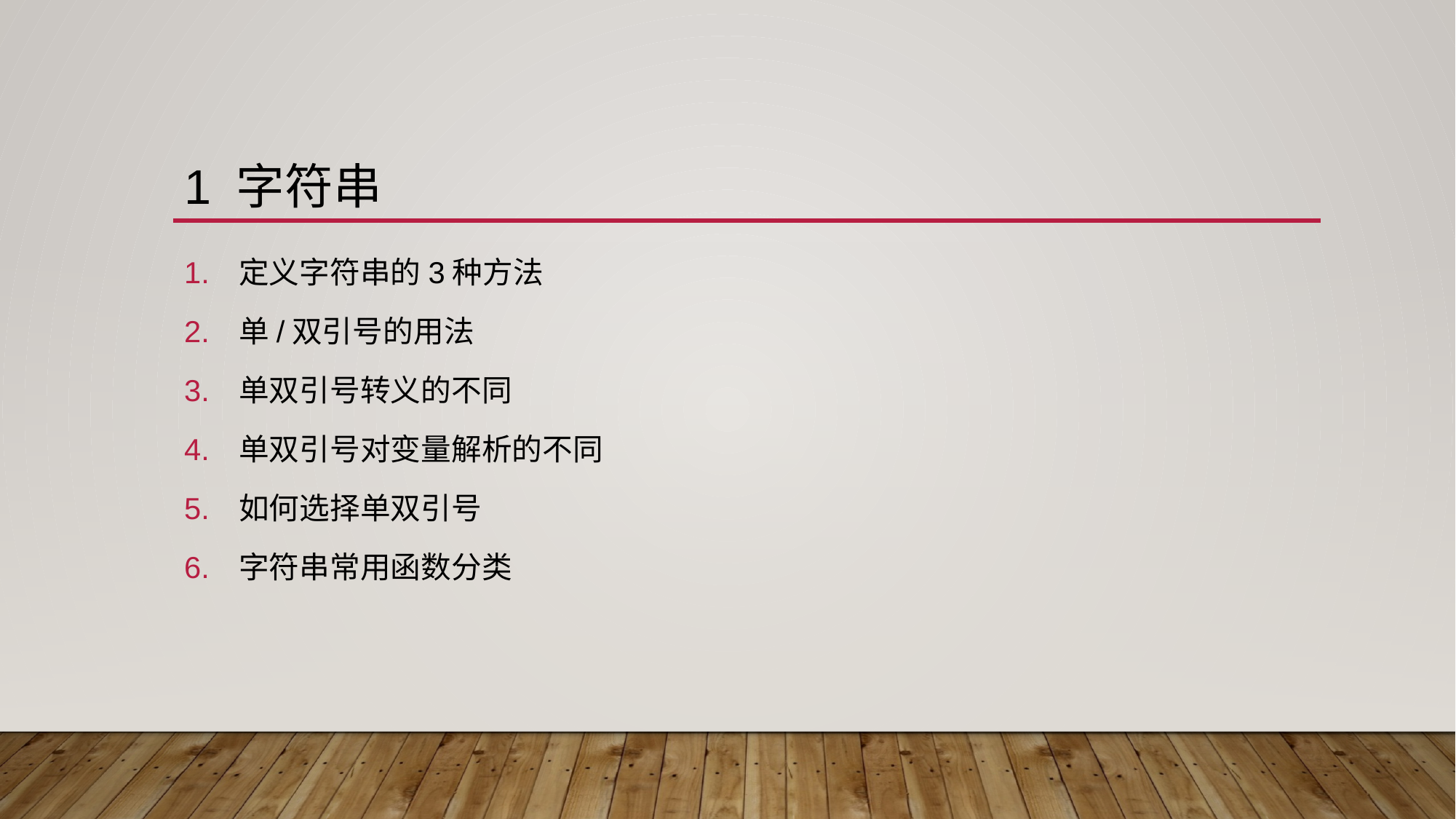

# 1 字符串
定义字符串的3种方法
单/双引号的用法
单双引号转义的不同
单双引号对变量解析的不同
如何选择单双引号
字符串常用函数分类